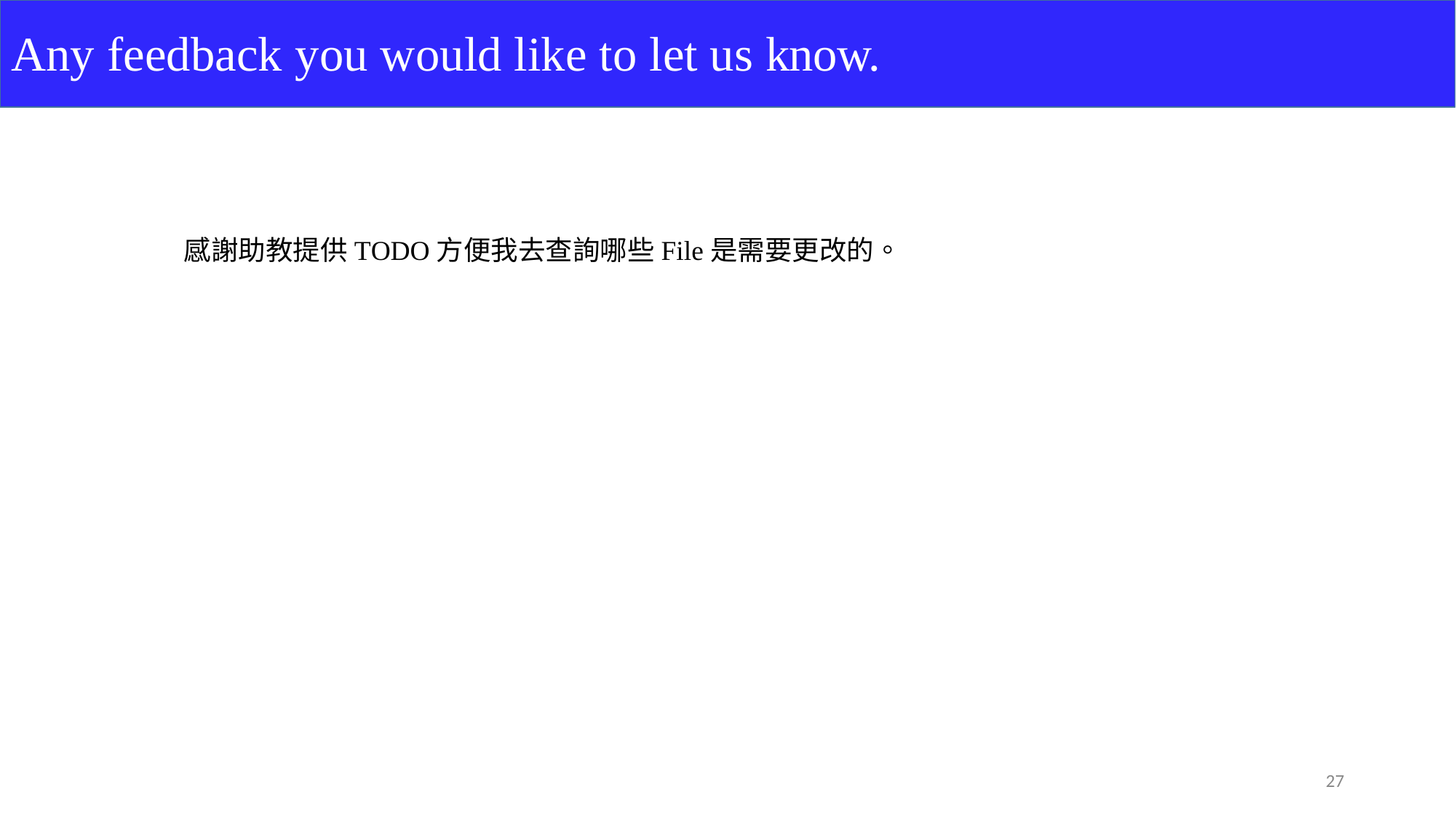

Any feedback you would like to let us know.
感謝助教提供TODO方便我去查詢哪些File是需要更改的。
27